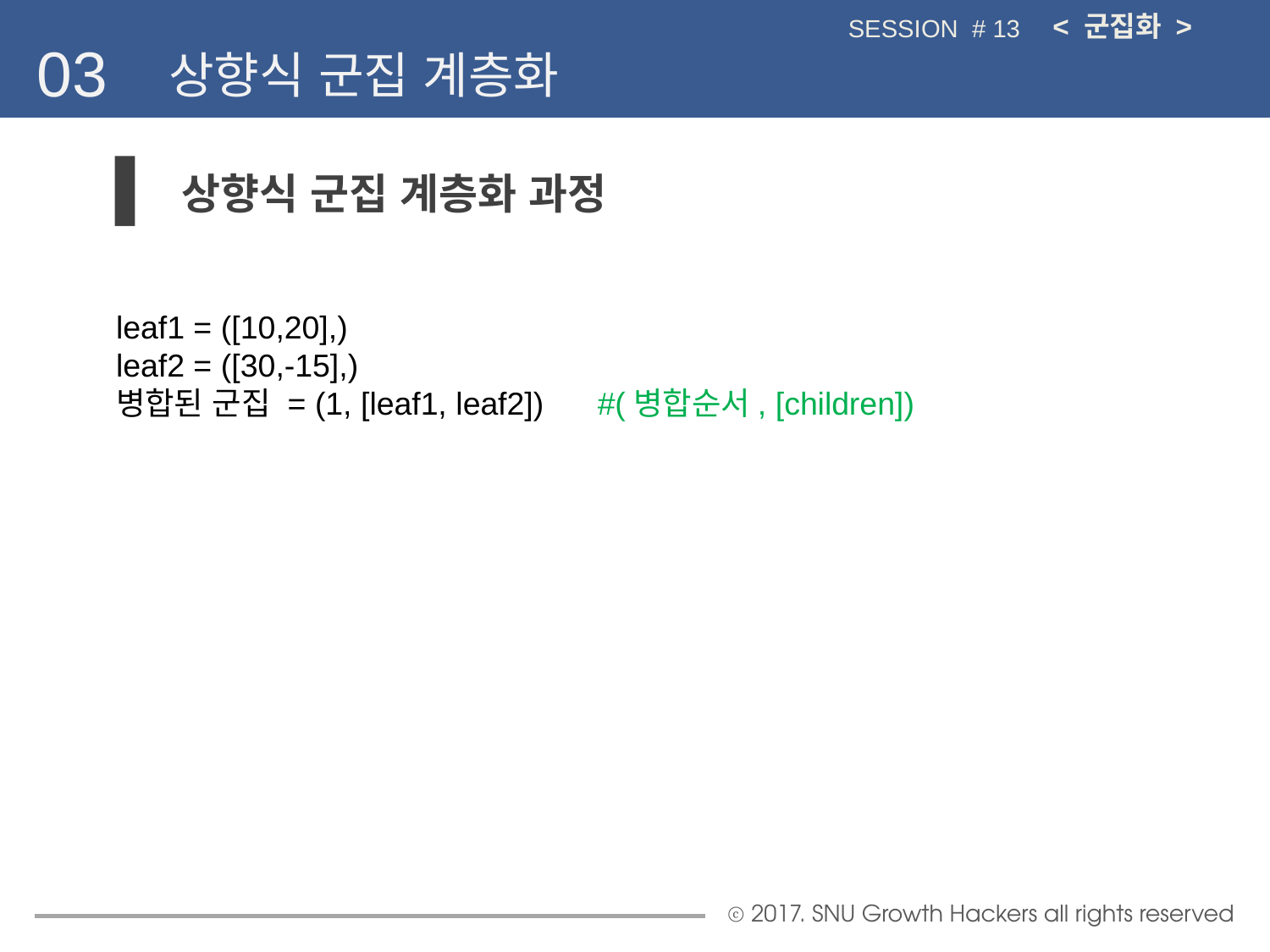

< 군집화 >
SESSION  # 13
03
상향식 군집 계층화

상향식 군집 계층화 과정
leaf1 = ([10,20],)
leaf2 = ([30,-15],)
병합된 군집 = (1, [leaf1, leaf2])      #(병합순서, [children])
ⓒ 2017. SNU Growth Hackers all rights reserved